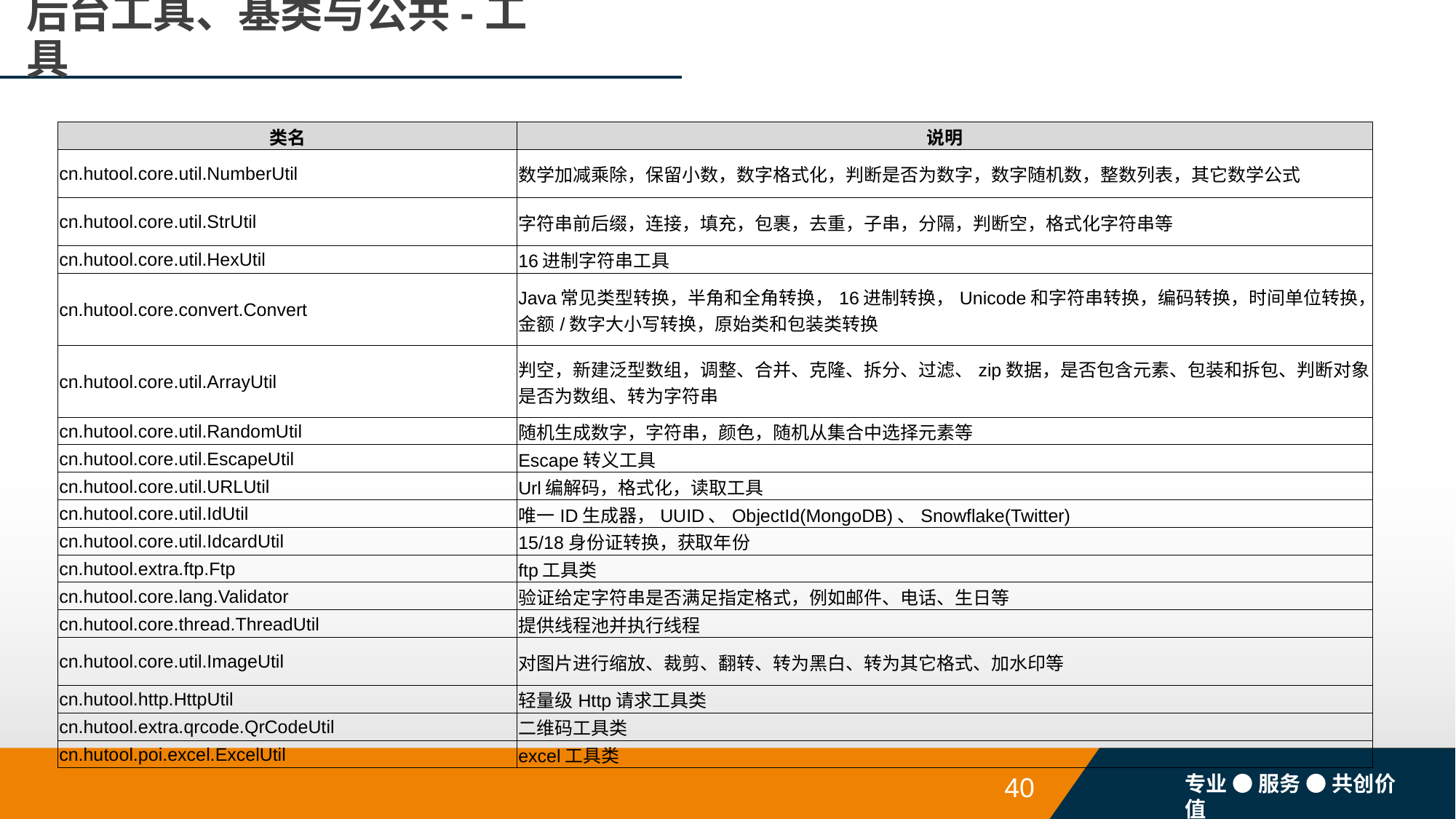

# 后台工具、基类与公共-工具
| 类名 | 说明 |
| --- | --- |
| cn.hutool.core.util.NumberUtil | 数学加减乘除，保留小数，数字格式化，判断是否为数字，数字随机数，整数列表，其它数学公式 |
| cn.hutool.core.util.StrUtil | 字符串前后缀，连接，填充，包裹，去重，子串，分隔，判断空，格式化字符串等 |
| cn.hutool.core.util.HexUtil | 16进制字符串工具 |
| cn.hutool.core.convert.Convert | Java常见类型转换，半角和全角转换，16进制转换，Unicode和字符串转换，编码转换，时间单位转换，金额/数字大小写转换，原始类和包装类转换 |
| cn.hutool.core.util.ArrayUtil | 判空，新建泛型数组，调整、合并、克隆、拆分、过滤、zip数据，是否包含元素、包装和拆包、判断对象是否为数组、转为字符串 |
| cn.hutool.core.util.RandomUtil | 随机生成数字，字符串，颜色，随机从集合中选择元素等 |
| cn.hutool.core.util.EscapeUtil | Escape转义工具 |
| cn.hutool.core.util.URLUtil | Url编解码，格式化，读取工具 |
| cn.hutool.core.util.IdUtil | 唯一ID生成器，UUID、ObjectId(MongoDB)、Snowflake(Twitter) |
| cn.hutool.core.util.IdcardUtil | 15/18身份证转换，获取年份 |
| cn.hutool.extra.ftp.Ftp | ftp工具类 |
| cn.hutool.core.lang.Validator | 验证给定字符串是否满足指定格式，例如邮件、电话、生日等 |
| cn.hutool.core.thread.ThreadUtil | 提供线程池并执行线程 |
| cn.hutool.core.util.ImageUtil | 对图片进行缩放、裁剪、翻转、转为黑白、转为其它格式、加水印等 |
| cn.hutool.http.HttpUtil | 轻量级Http请求工具类 |
| cn.hutool.extra.qrcode.QrCodeUtil | 二维码工具类 |
| cn.hutool.poi.excel.ExcelUtil | excel工具类 |